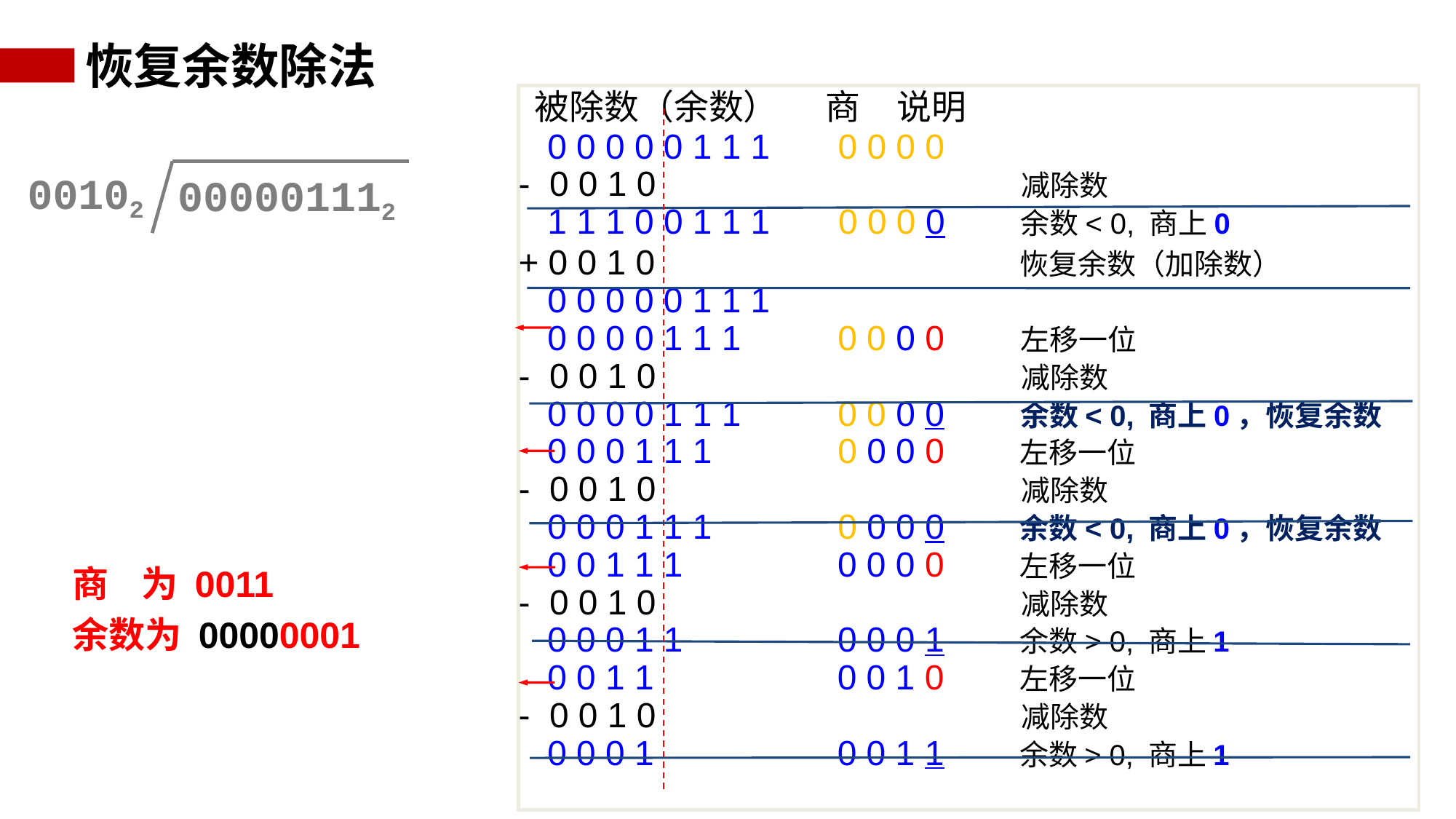

恢复余数除法
 被除数（余数）      商        说明
   0 0 0 0 0 1 1 1       0 0 0 0
-  0 0 1 0                                     减除数
    1 1 1 0 0 1 1 1       0 0 0 0       余数< 0, 商上0
+ 0 0 1 0                                     恢复余数（加除数）
   0 0 0 0 0 1 1 1
   0 0 0 0 1 1 1          0 0 0 0       左移一位
-  0 0 1 0                                     减除数
   0 0 0 0 1 1 1          0 0 0 0       余数< 0, 商上0，恢复余数
   0 0 0 1 1 1             0 0 0 0       左移一位
-  0 0 1 0                                     减除数
   0 0 0 1 1 1             0 0 0 0       余数< 0, 商上0，恢复余数
   0 0 1 1 1                0 0 0 0       左移一位
-  0 0 1 0                                     减除数
   0 0 0 1 1                0 0 0 1       余数> 0, 商上1
   0 0 1 1                   0 0 1 0       左移一位
-  0 0 1 0                                     减除数
   0 0 0 1                   0 0 1 1       余数> 0, 商上1

00102
000001112

商    为 0011
余数为 00000001